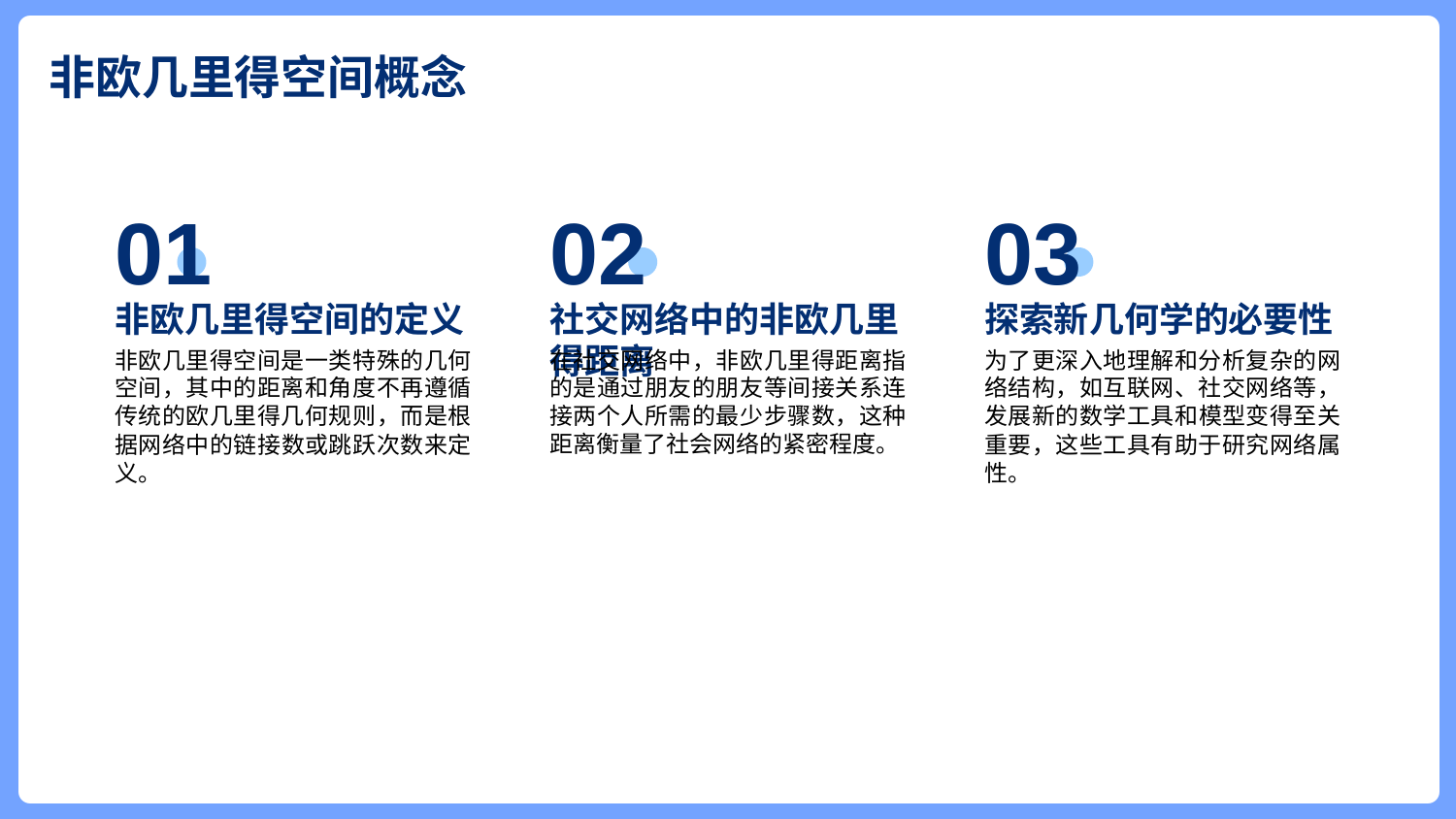

非欧几里得空间概念
01
02
03

非欧几里得空间的定义
社交网络中的非欧几里得距离
探索新几何学的必要性
非欧几里得空间是一类特殊的几何空间，其中的距离和角度不再遵循传统的欧几里得几何规则，而是根据网络中的链接数或跳跃次数来定义。
在社交网络中，非欧几里得距离指的是通过朋友的朋友等间接关系连接两个人所需的最少步骤数，这种距离衡量了社会网络的紧密程度。
为了更深入地理解和分析复杂的网络结构，如互联网、社交网络等，发展新的数学工具和模型变得至关重要，这些工具有助于研究网络属性。